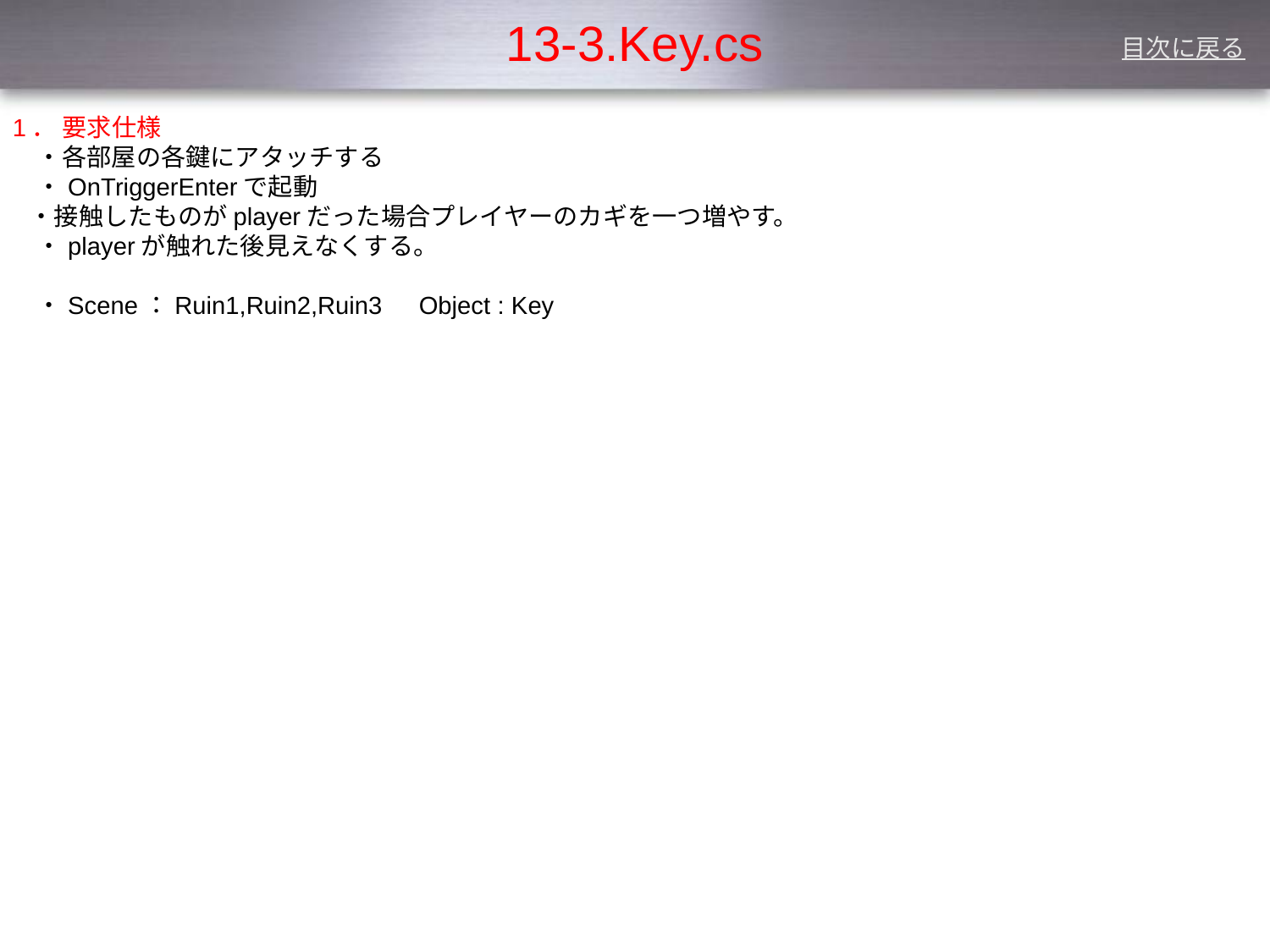

# 13-3.Key.cs
目次に戻る
1． 要求仕様
　・各部屋の各鍵にアタッチする
　・OnTriggerEnterで起動
  ・接触したものがplayerだった場合プレイヤーのカギを一つ増やす。
　・playerが触れた後見えなくする。
　・Scene：Ruin1,Ruin2,Ruin3　Object : Key